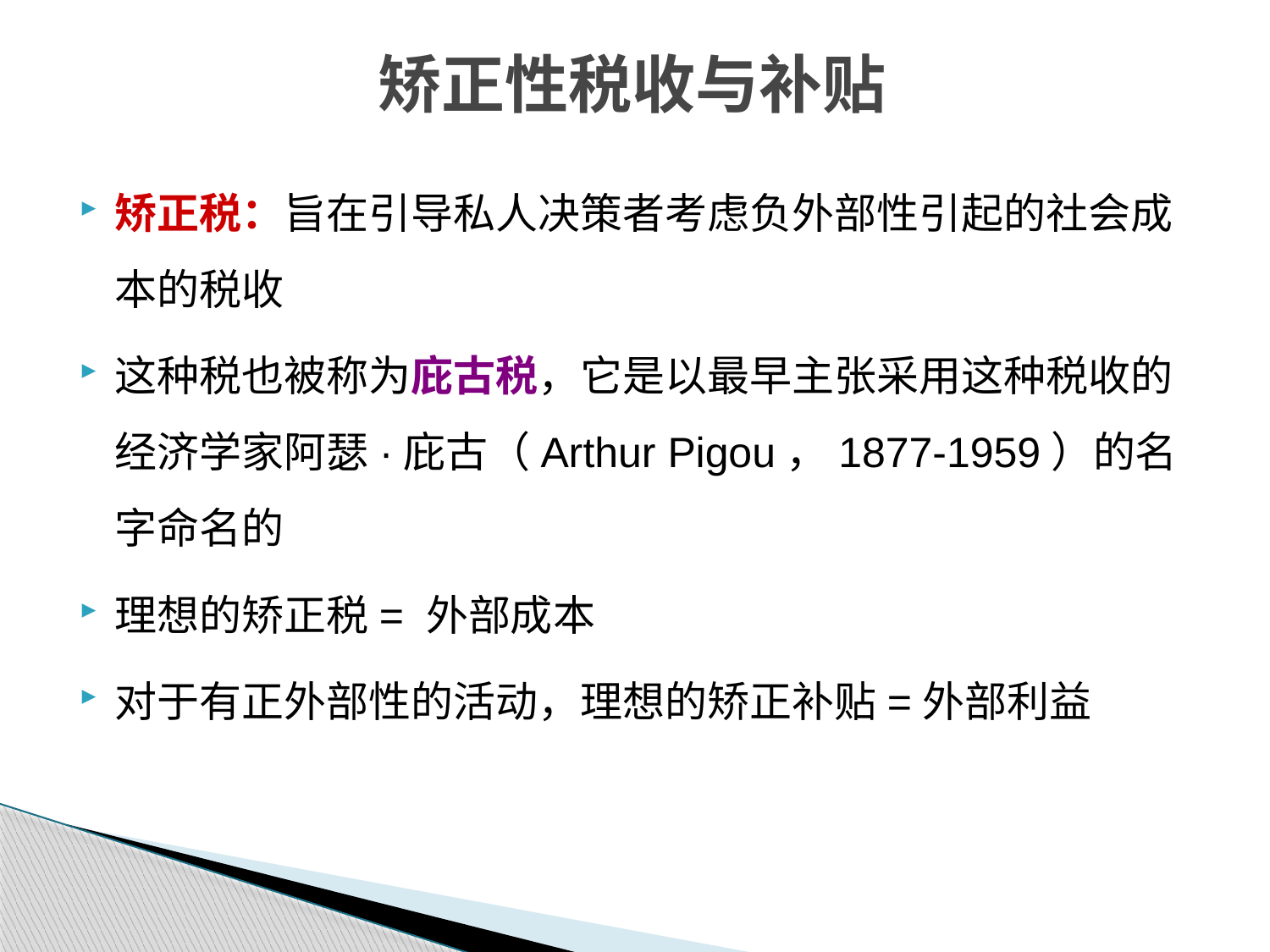

矫正性税收与补贴
矫正税：旨在引导私人决策者考虑负外部性引起的社会成本的税收
这种税也被称为庇古税，它是以最早主张采用这种税收的经济学家阿瑟·庇古（Arthur Pigou，1877-1959）的名字命名的
理想的矫正税= 外部成本
对于有正外部性的活动，理想的矫正补贴=外部利益